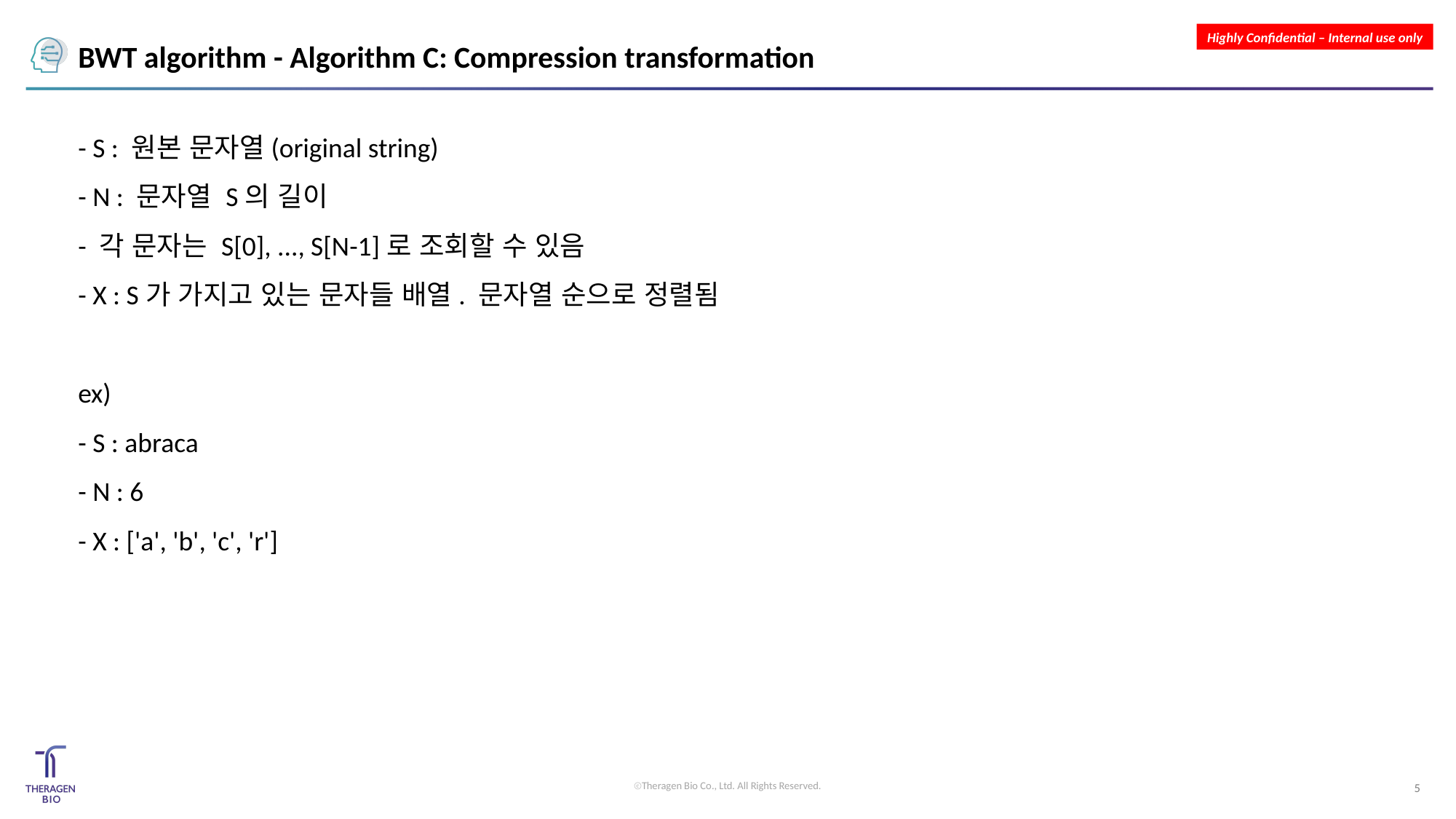

# BWT algorithm - Algorithm C: Compression transformation
- S : 원본 문자열(original string)
- N : 문자열 S의 길이
- 각 문자는 S[0], ..., S[N-1]로 조회할 수 있음
- X : S가 가지고 있는 문자들 배열. 문자열 순으로 정렬됨

ex)
- S : abraca
- N : 6
- X : ['a', 'b', 'c', 'r']
5